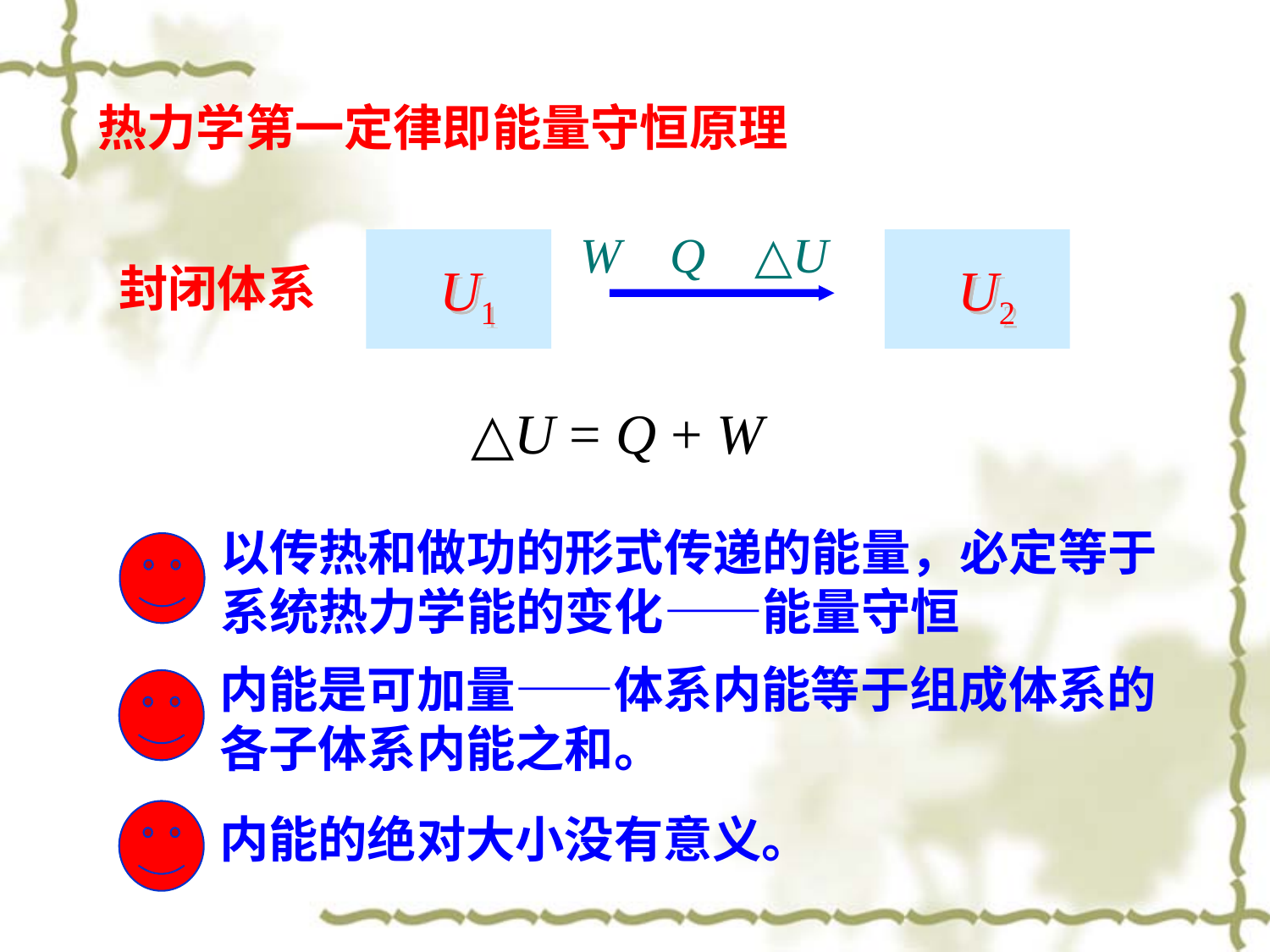

热力学第一定律即能量守恒原理

W    Q    △U

U1

U2

封闭体系
△U = Q + W
以传热和做功的形式传递的能量，必定等于系统热力学能的变化——能量守恒

内能是可加量——体系内能等于组成体系的各子体系内能之和。

内能的绝对大小没有意义。